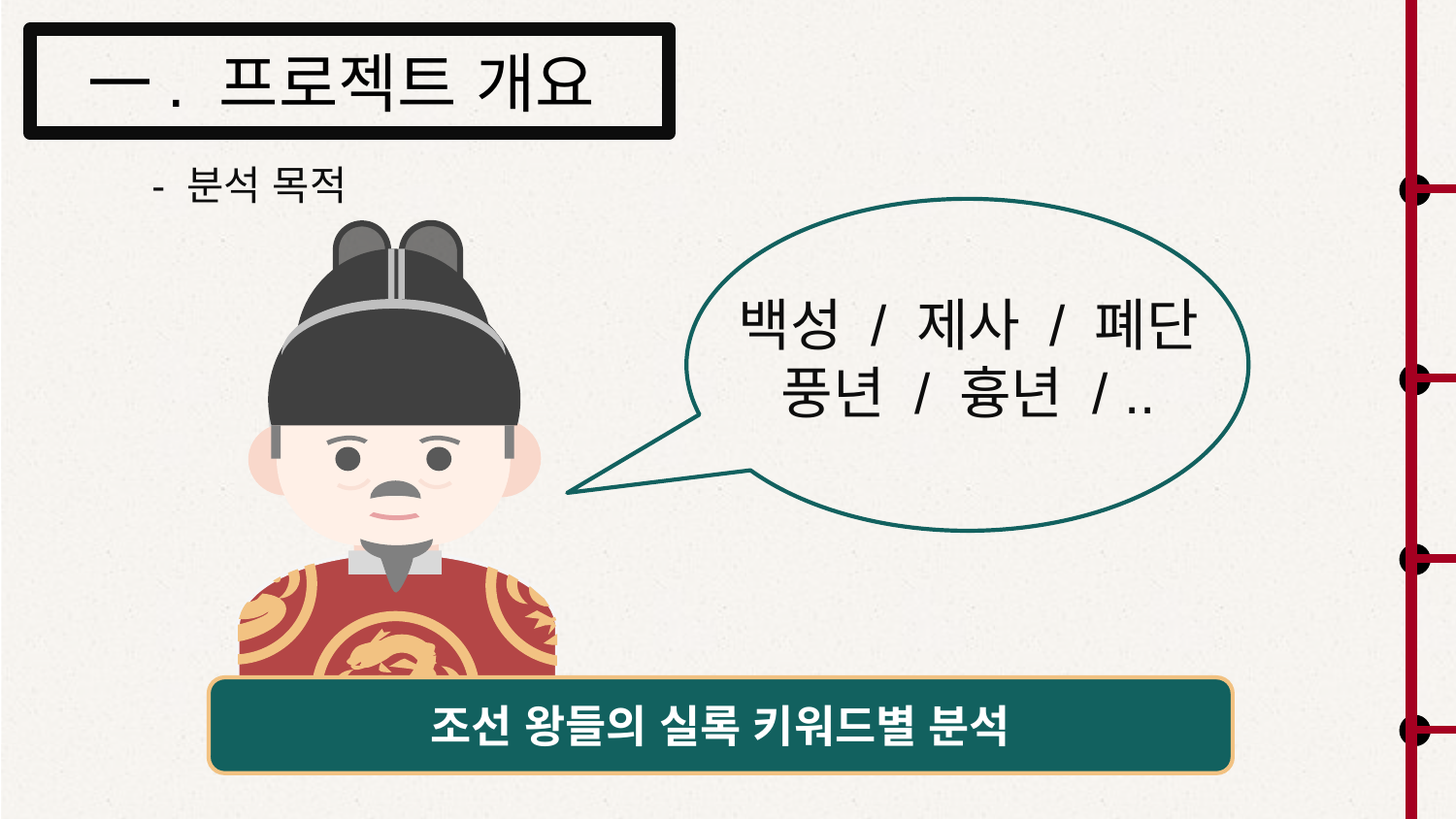

一. 프로젝트 개요
- 분석 목적

백성 / 제사 / 폐단
풍년 / 흉년 / ..

조선 왕들의 실록 키워드별 분석